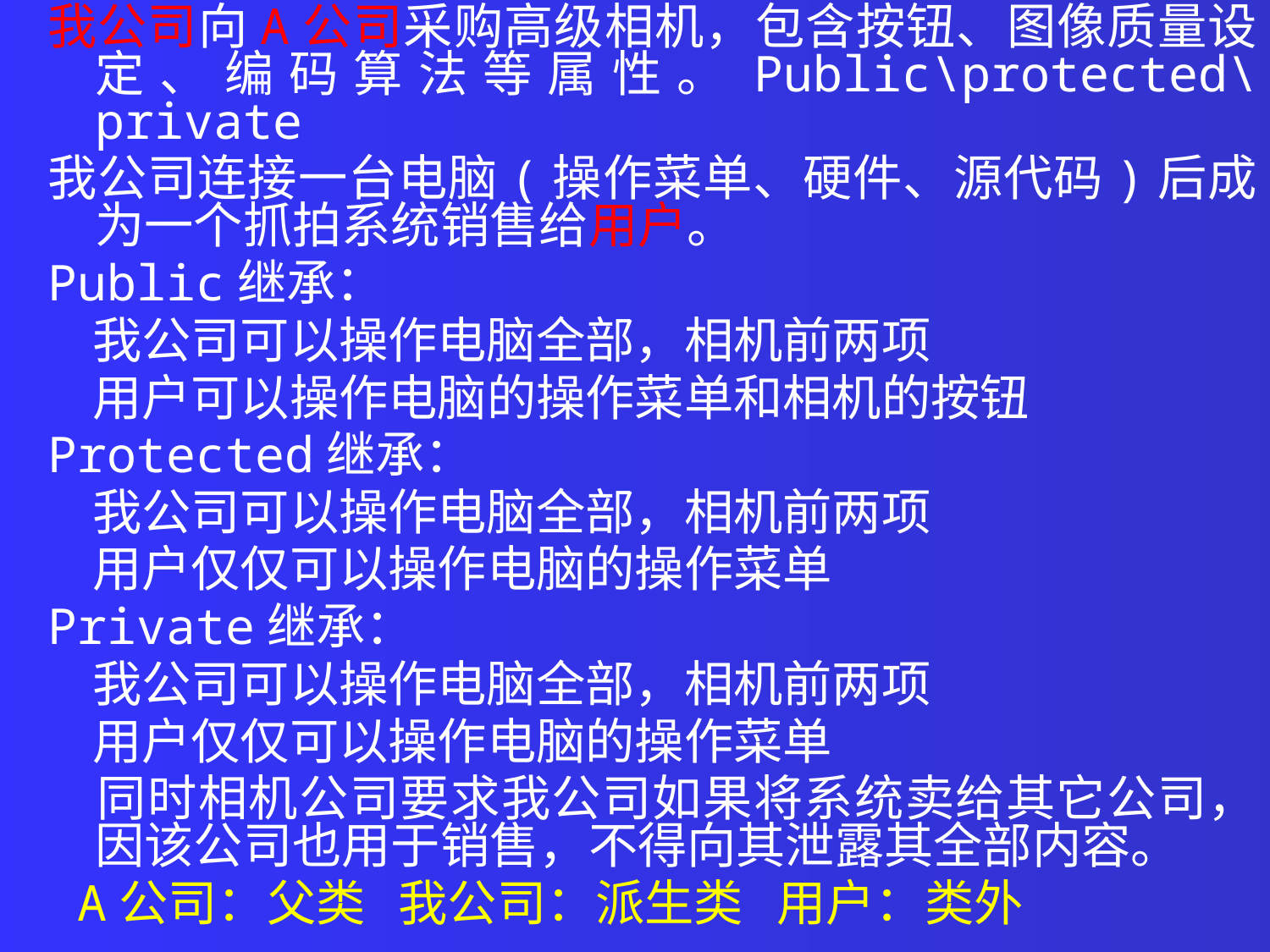

我公司向A公司采购高级相机，包含按钮、图像质量设定、编码算法等属性。Public\protected\private
我公司连接一台电脑(操作菜单、硬件、源代码)后成为一个抓拍系统销售给用户。
Public继承：
   我公司可以操作电脑全部，相机前两项
   用户可以操作电脑的操作菜单和相机的按钮
Protected继承：
   我公司可以操作电脑全部，相机前两项
   用户仅仅可以操作电脑的操作菜单
Private继承：
   我公司可以操作电脑全部，相机前两项
   用户仅仅可以操作电脑的操作菜单
   同时相机公司要求我公司如果将系统卖给其它公司，因该公司也用于销售，不得向其泄露其全部内容。
 A公司：父类   我公司：派生类   用户：类外